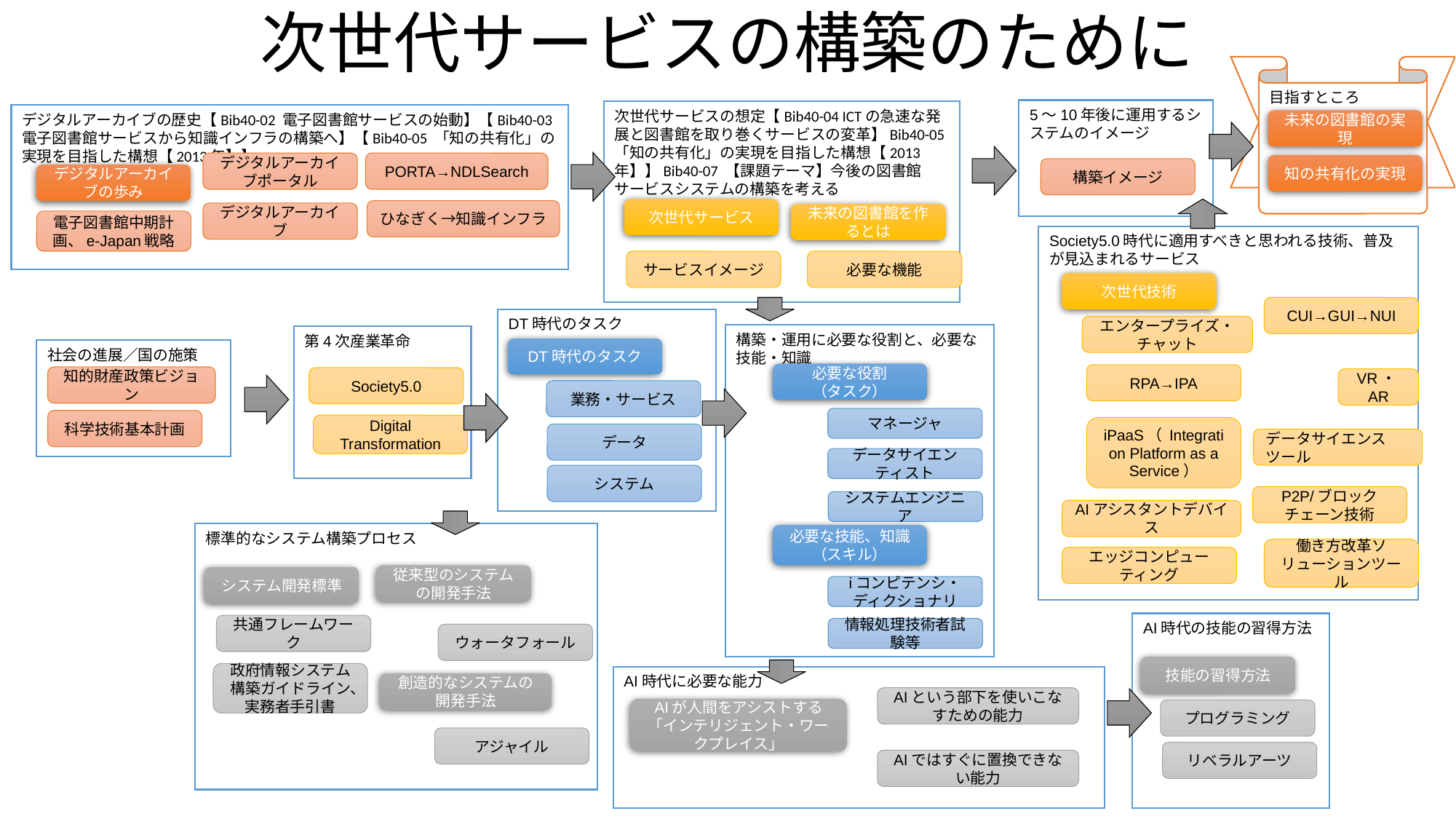

# 次世代サービスの構築のために
目指すところ
5～10年後に運用するシステムのイメージ
次世代サービスの想定【Bib40-04 ICTの急速な発展と図書館を取り巻くサービスの変革】Bib40-05 「知の共有化」の実現を目指した構想【2013年】】Bib40-07 【課題テーマ】今後の図書館サービスシステムの構築を考える

デジタルアーカイブの歴史【Bib40-02 電子図書館サービスの始動】【Bib40-03 電子図書館サービスから知識インフラの構築へ】【Bib40-05 「知の共有化」の実現を目指した構想【2013年】】
未来の図書館の実現

デジタルアーカイブポータル
PORTA→NDLSearch
知の共有化の実現
構築イメージ
デジタルアーカイブの歩み

次世代サービス
ひなぎく→知識インフラ
デジタルアーカイブ
未来の図書館を作るとは
電子図書館中期計画、e-Japan戦略
Society5.0時代に適用すべきと思われる技術、普及が見込まれるサービス
サービスイメージ
必要な機能
次世代技術

CUI→GUI→NUI
DT時代のタスク
エンタープライズ・チャット
構築・運用に必要な役割と、必要な技能・知識
第4次産業革命
DT時代のタスク
社会の進展／国の施策
必要な役割
（タスク）
RPA→IPA
知的財産政策ビジョン
Society5.0
VR・AR

業務・サービス

マネージャ
科学技術基本計画
Digital Transformation
iPaaS（ Integration Platform as a Service）
データ
データサイエンスツール
データサイエンティスト
システム
P2P/ブロックチェーン技術
システムエンジニア

AIアシスタントデバイス
標準的なシステム構築プロセス
必要な技能、知識（スキル）
働き方改革ソリューションツール
エッジコンピューティング
従来型のシステムの開発手法
システム開発標準
iコンピテンシ・ディクショナリ
AI時代の技能の習得方法
共通フレームワーク
情報処理技術者試験等
ウォータフォール

技能の習得方法
政府情報システム構築ガイドライン、実務者手引書
AI時代に必要な能力
創造的なシステムの開発手法
AIという部下を使いこなすための能力

AIが人間をアシストする「インテリジェント・ワークプレイス」
プログラミング
アジャイル
リベラルアーツ
AIではすぐに置換できない能力